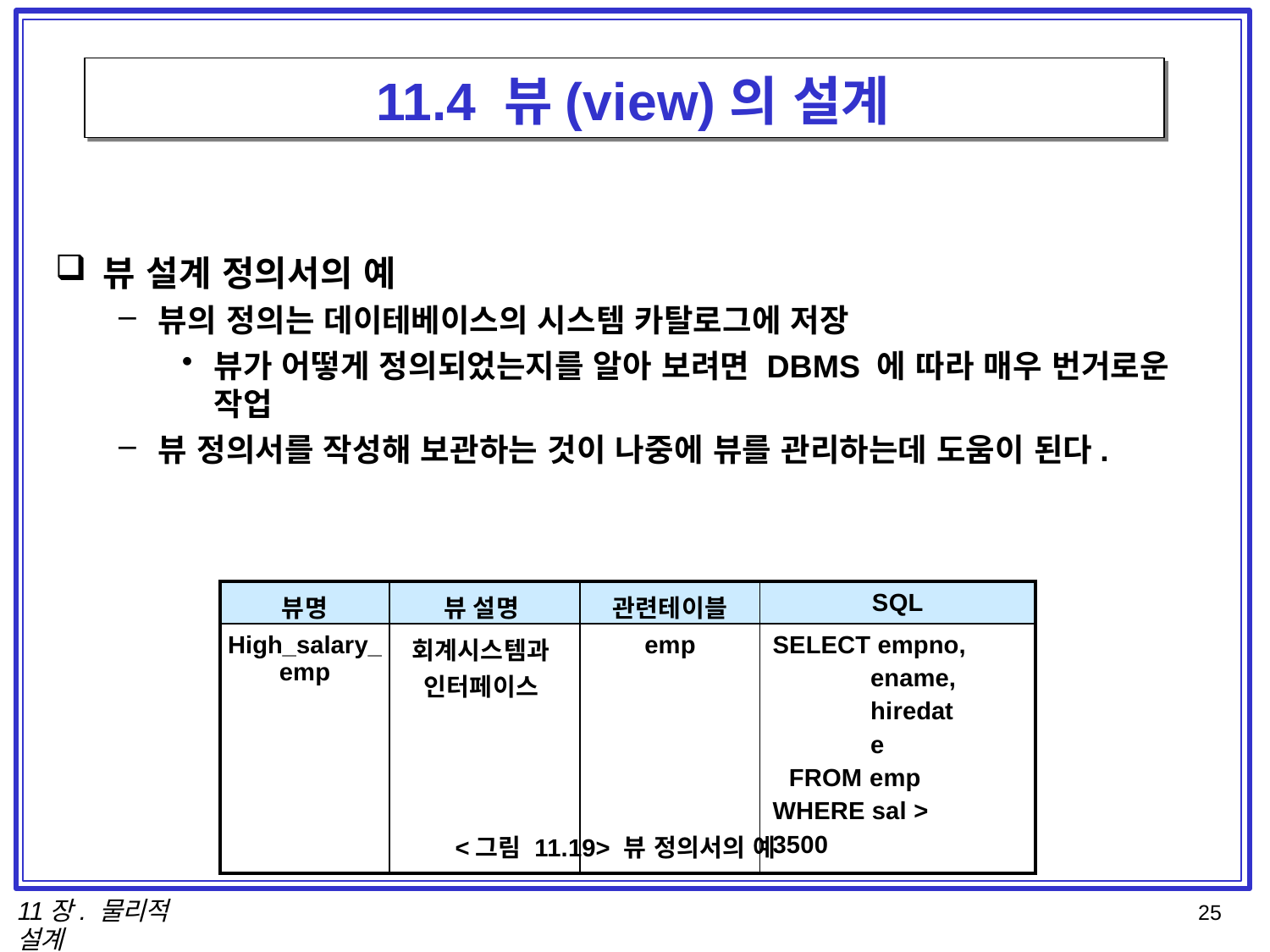

# 11.4 뷰(view)의 설계
뷰 설계 정의서의 예
뷰의 정의는 데이테베이스의 시스템 카탈로그에 저장
뷰가 어떻게 정의되었는지를 알아 보려면 DBMS 에 따라 매우 번거로운
작업
뷰 정의서를 작성해 보관하는 것이 나중에 뷰를 관리하는데 도움이 된다.
| 뷰명 | 뷰 설명 | 관련테이블 | SQL |
| --- | --- | --- | --- |
| High\_salary\_ emp | 회계시스템과 인터페이스 | emp | SELECT empno, ename, hiredate FROM emp WHERE sal > 3500 |
<그림 11.19> 뷰 정의서의 예
11장. 물리적 설계
25